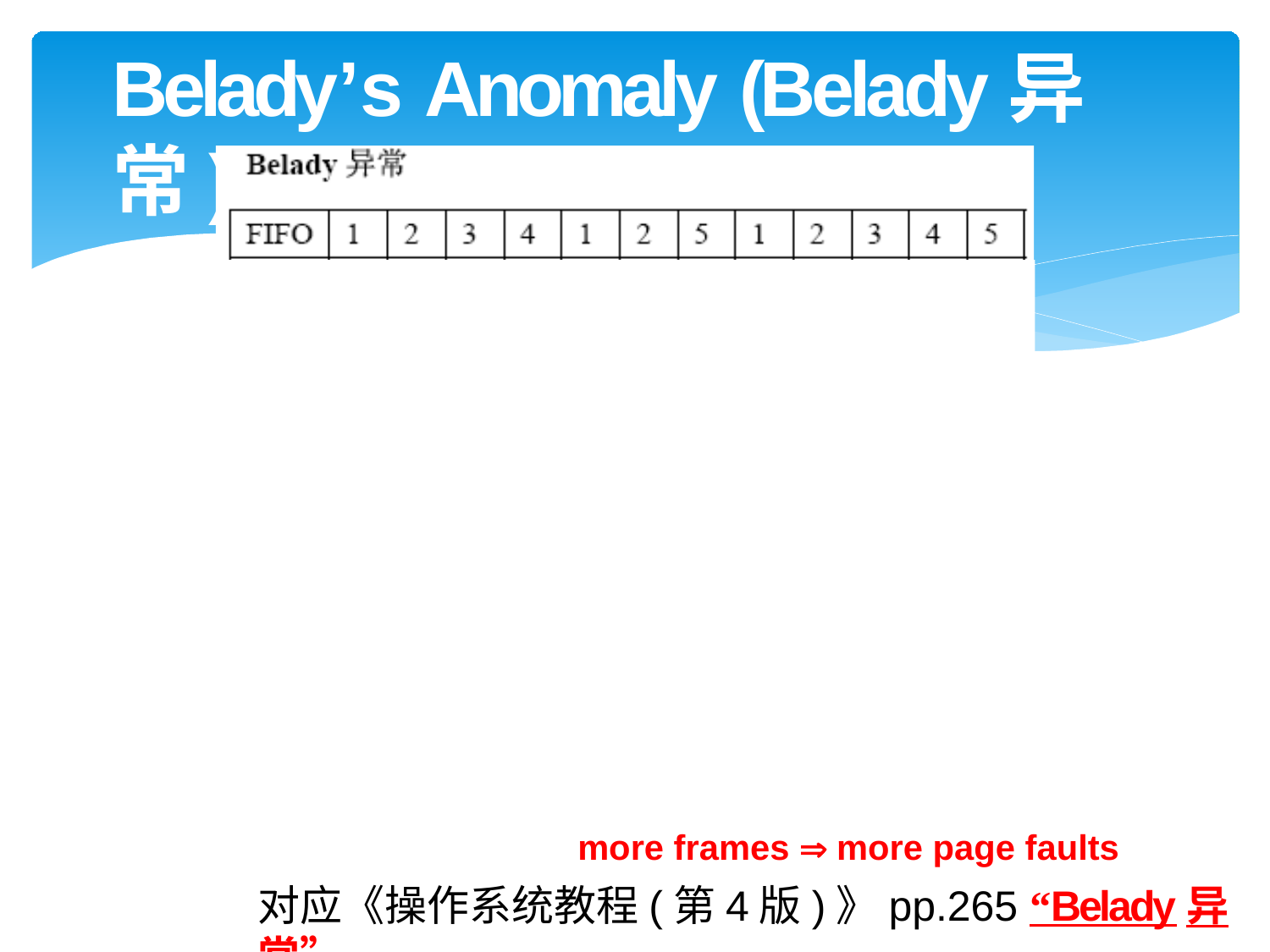

# Belady’s Anomaly (Belady异常)

more frames ⇒ more page faults
对应《操作系统教程(第4版)》pp.265 “Belady异常”